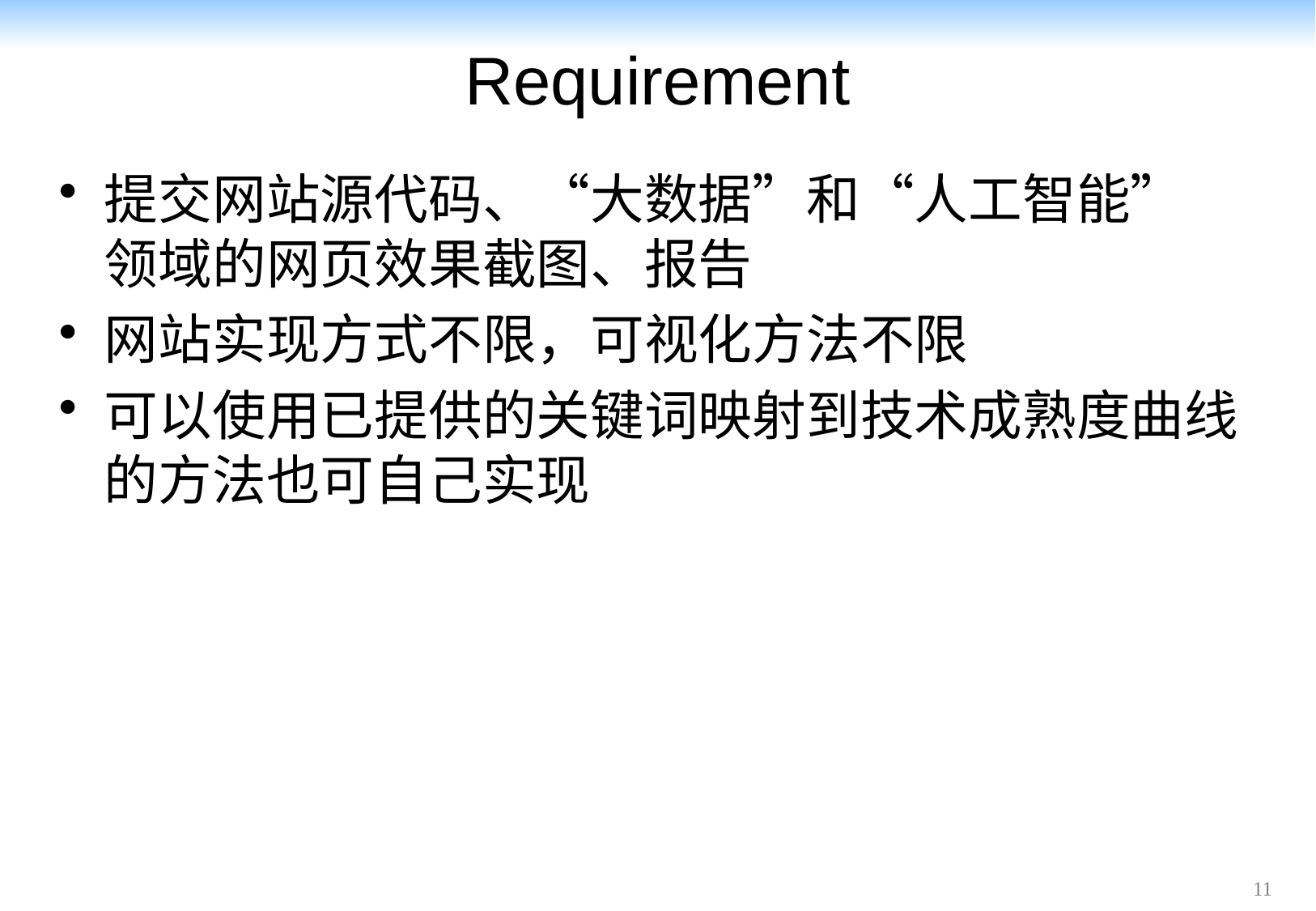

# Requirement
提交网站源代码、“大数据”和“人工智能” 领域的网页效果截图、报告
网站实现方式不限，可视化方法不限
可以使用已提供的关键词映射到技术成熟度曲线的方法也可自己实现